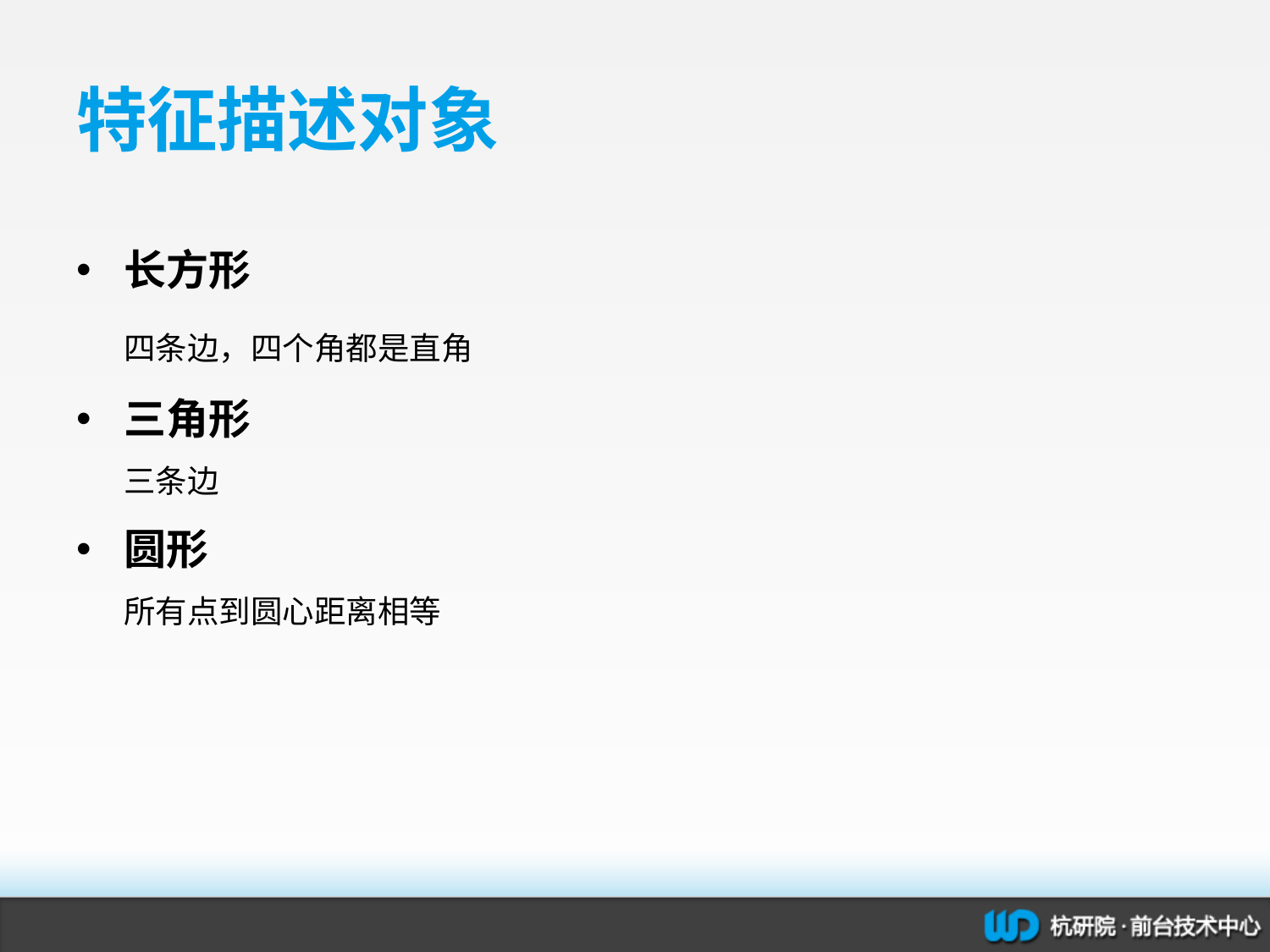

# 特征描述对象
长方形
	四条边，四个角都是直角
三角形
	三条边
圆形
	所有点到圆心距离相等